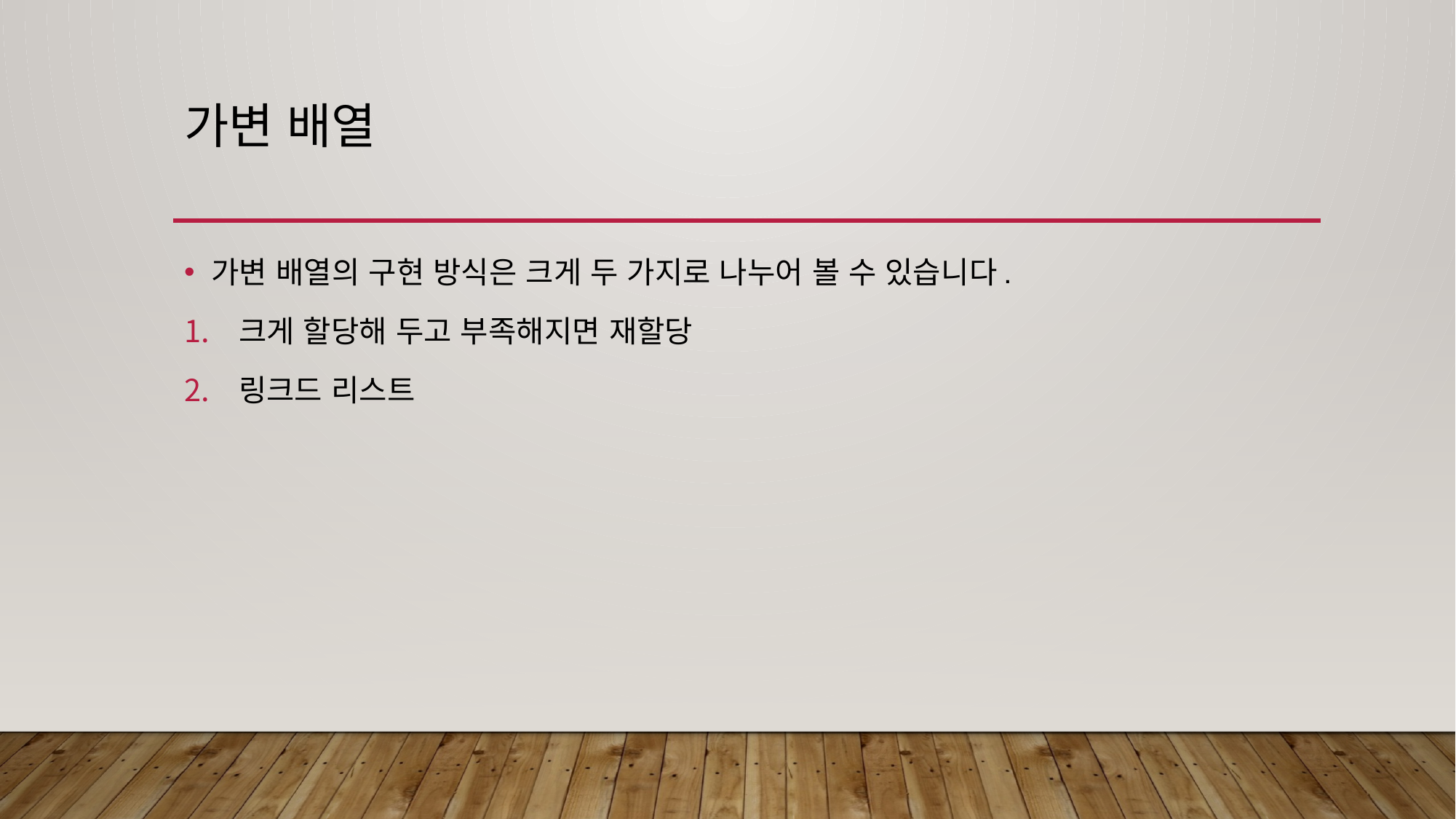

# 가변 배열
가변 배열의 구현 방식은 크게 두 가지로 나누어 볼 수 있습니다.
크게 할당해 두고 부족해지면 재할당
링크드 리스트